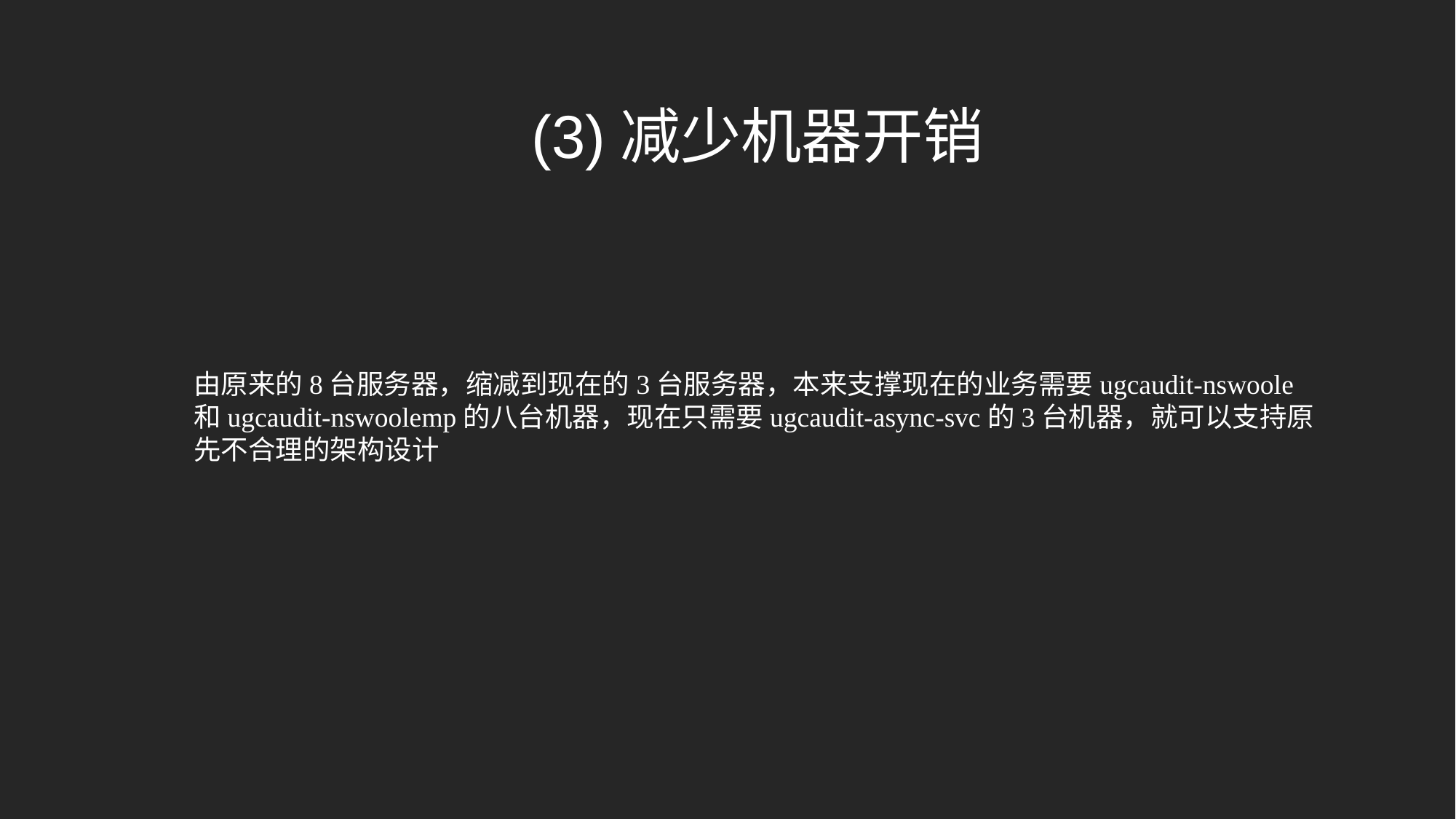

(3)减少机器开销

由原来的8台服务器，缩减到现在的3台服务器，本来支撑现在的业务需要ugcaudit-nswoole和ugcaudit-nswoolemp的八台机器，现在只需要ugcaudit-async-svc的3台机器，就可以支持原先不合理的架构设计